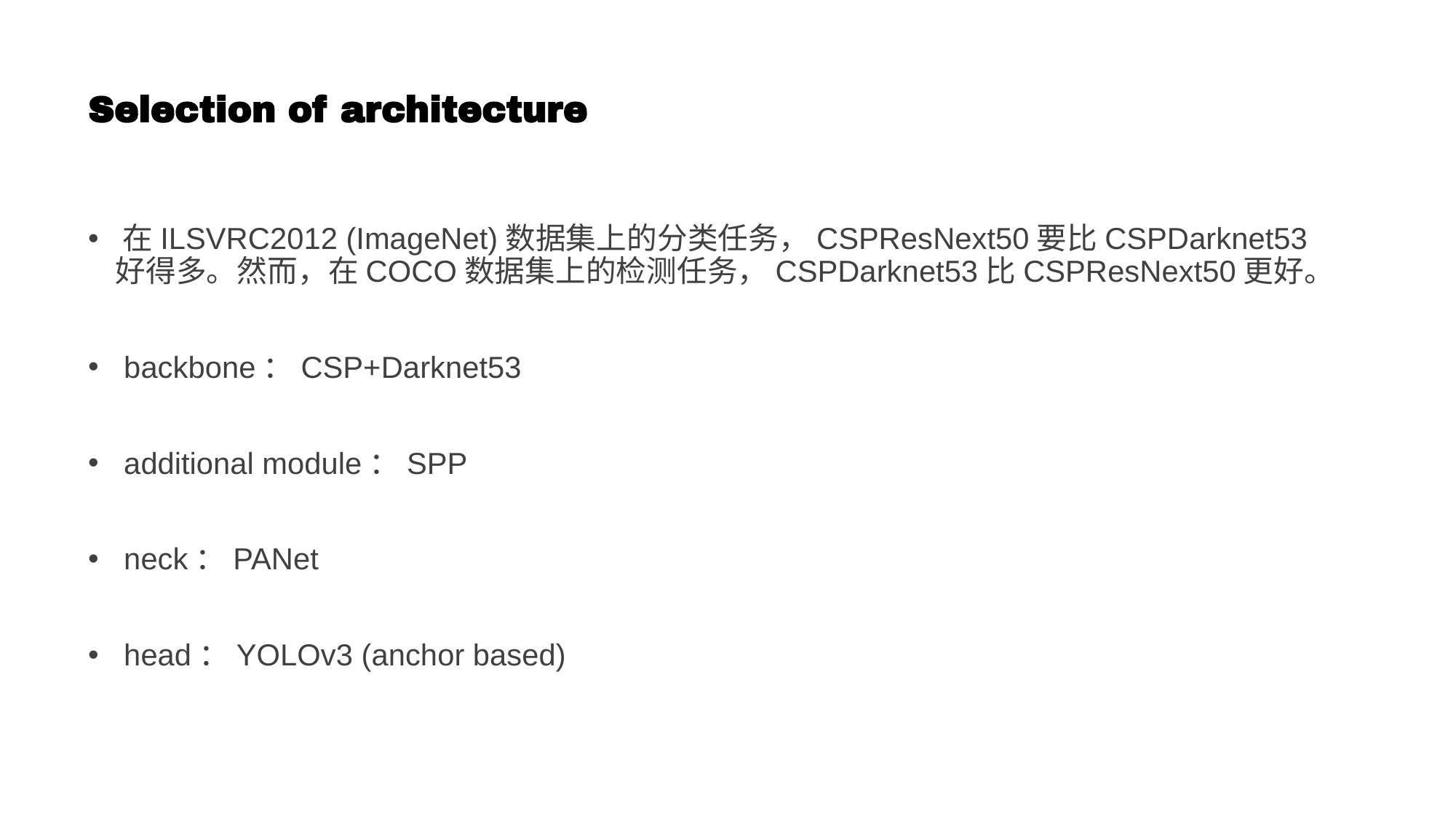

# Selection of architecture
​在ILSVRC2012 (ImageNet)数据集上的分类任务，CSPResNext50要比CSPDarknet53好得多。然而，在COCO数据集上的检测任务，CSPDarknet53比CSPResNext50更好。

​ backbone：CSP+Darknet53

​ additional module：SPP

​ neck：PANet

​ head：YOLOv3 (anchor based)